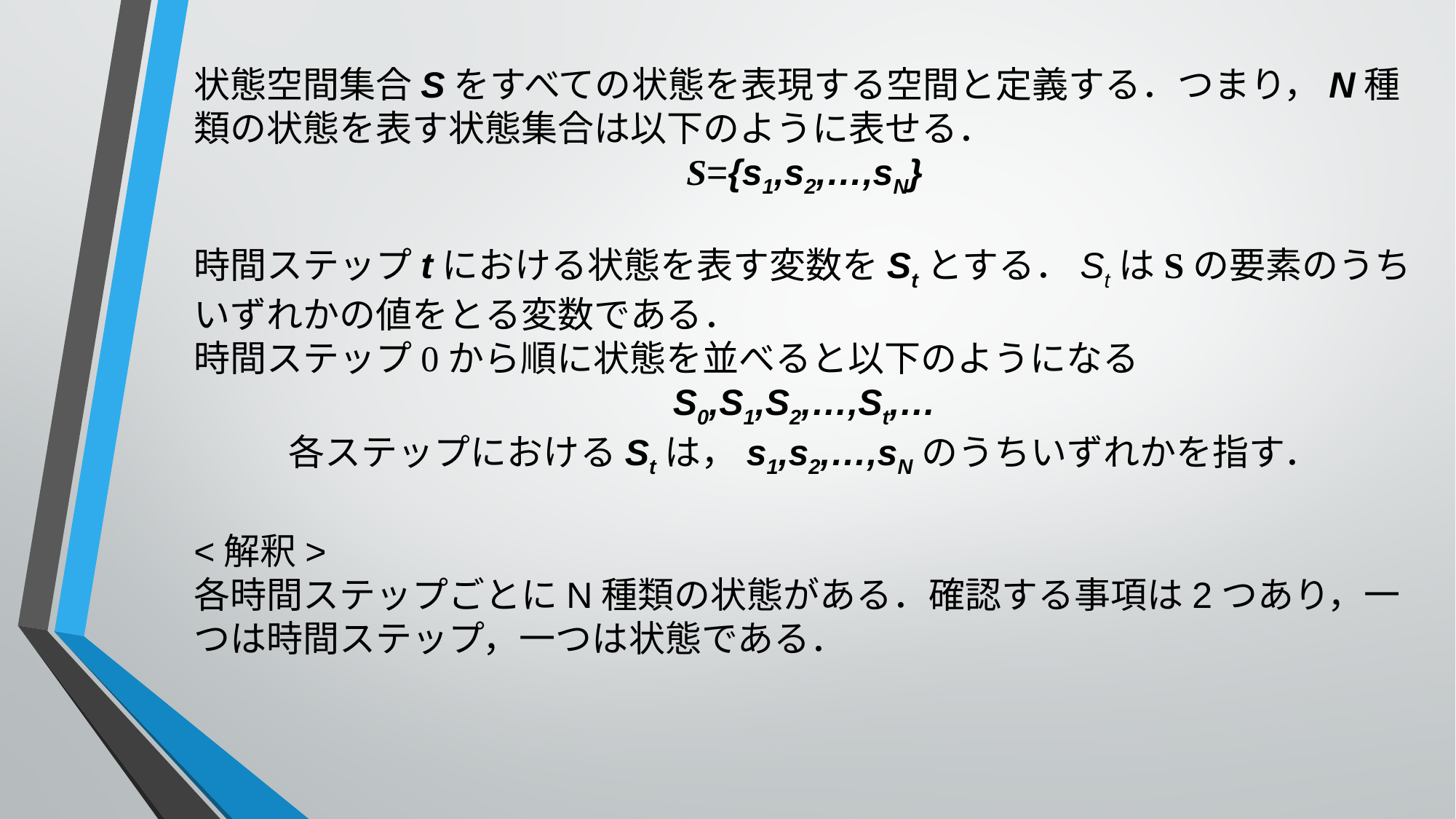

状態空間集合Sをすべての状態を表現する空間と定義する．つまり，N種類の状態を表す状態集合は以下のように表せる．
S={s1,s2,…,sN}

時間ステップtにおける状態を表す変数をStとする．StはSの要素のうちいずれかの値をとる変数である．
時間ステップ0から順に状態を並べると以下のようになる
S0,S1,S2,…,St,…
各ステップにおけるStは，s1,s2,…,sNのうちいずれかを指す．

<解釈>
各時間ステップごとにN種類の状態がある．確認する事項は2つあり，一つは時間ステップ，一つは状態である．